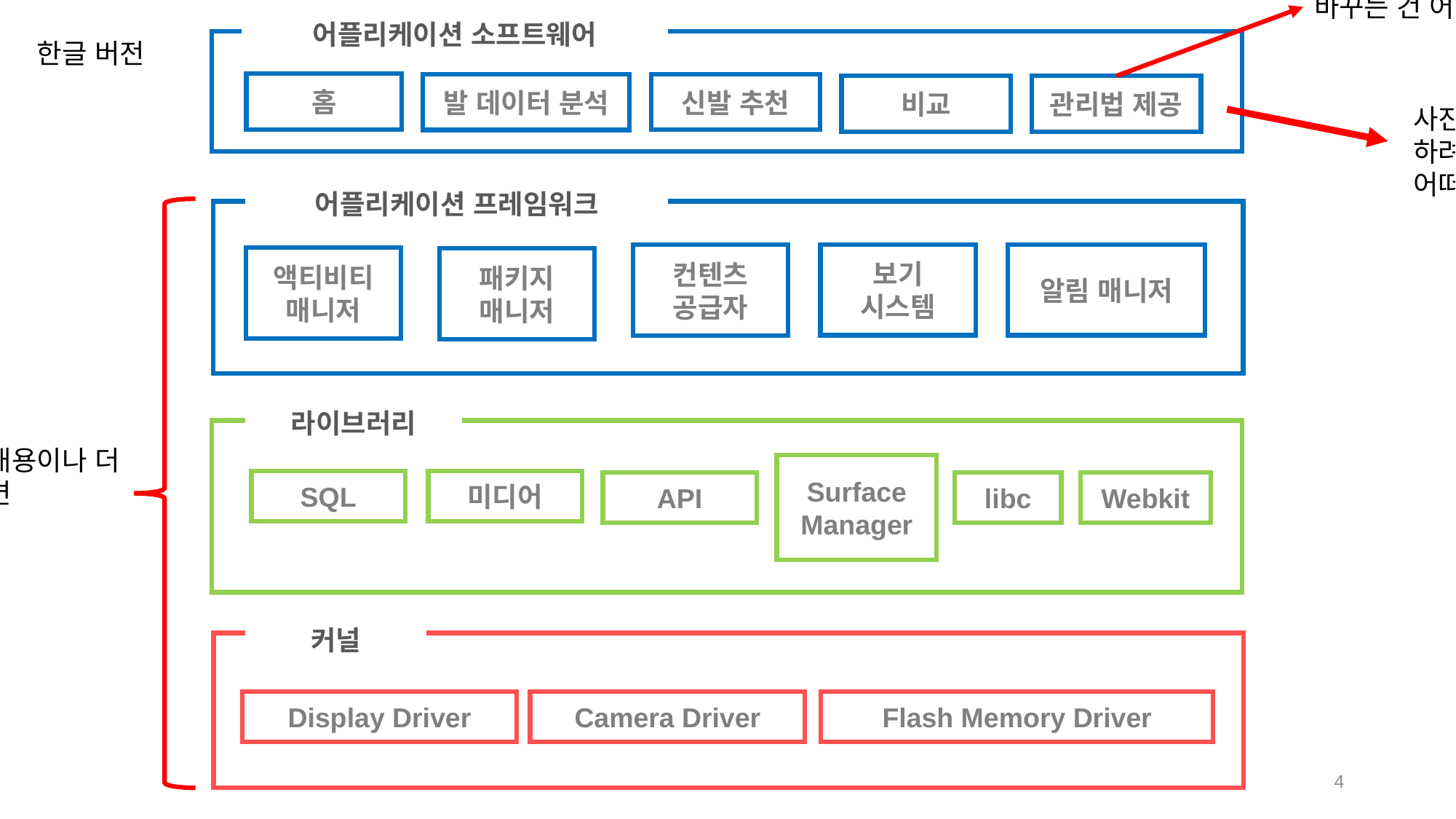

관리법 제공 ->
스트레칭 제공으로 바꾸는 건 어떨까용
어플리케이션 소프트웨어
한글 버전

홈
신발 추천
발 데이터 분석
비교
관리법 제공
사진 촬영 추가 하려고 하는데 어떠신가용
어플리케이션 프레임워크

보기
시스템
알림 매니저
컨텐츠
공급자
액티비티
매니저
패키지
매니저
라이브러리

읽어보고 이상한 내용이나 더 필요한 내용 있으면
말씀해주세용
Surface Manager
미디어
SQL
libc
API
Webkit
커널

Flash Memory Driver
Display Driver
Camera Driver
4